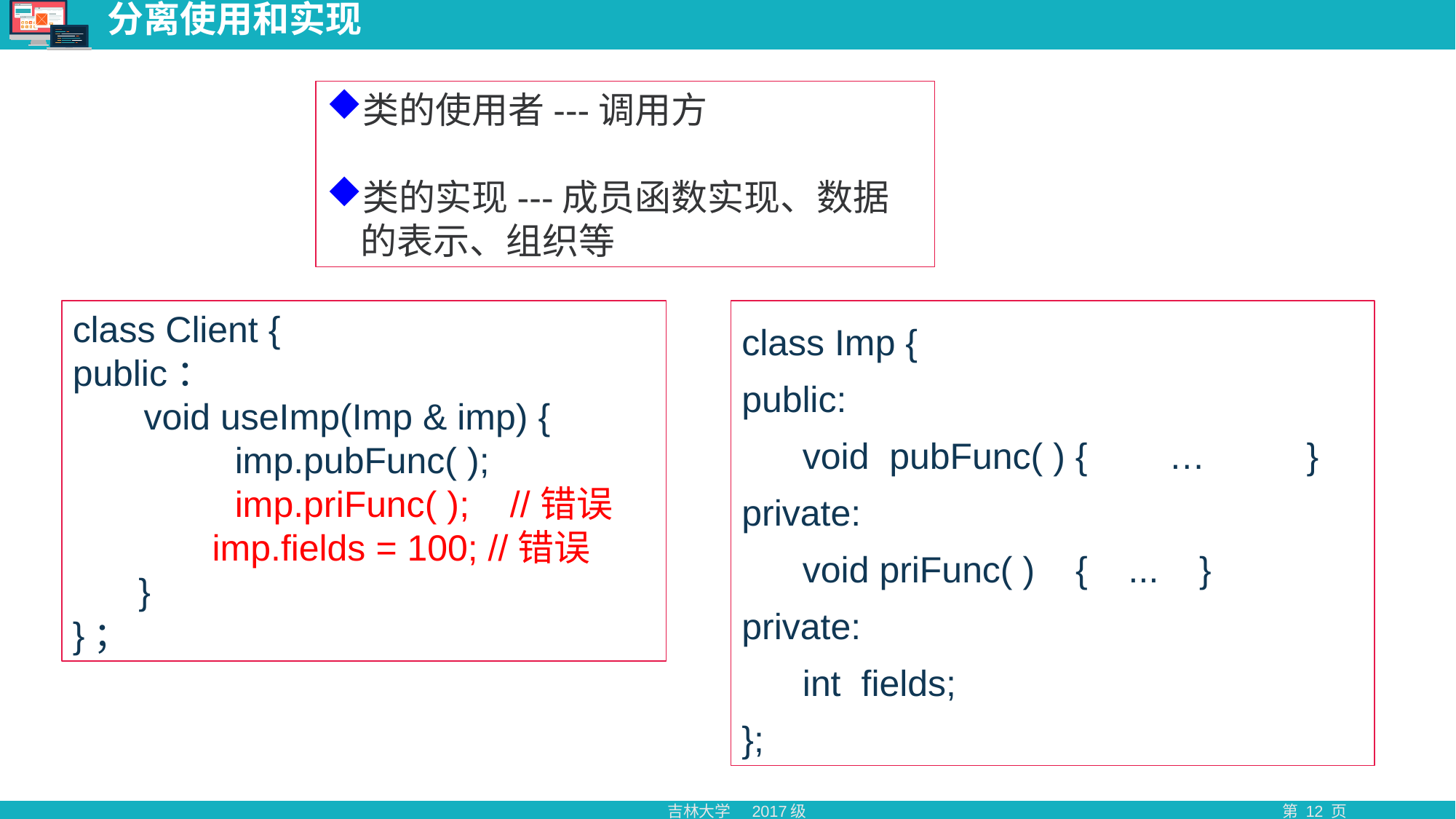

# 分离使用和实现
类的使用者---调用方

类的实现---成员函数实现、数据的表示、组织等
class Client {
public：
       void useImp(Imp & imp) {
                imp.pubFunc( );
                imp.priFunc( );    //错误
                imp.fields = 100; //错误
       }
}；
class Imp {
public:
      void  pubFunc( ) {        …          }
private:
      void priFunc( )    {    ...    }
private:
      int  fields;
};